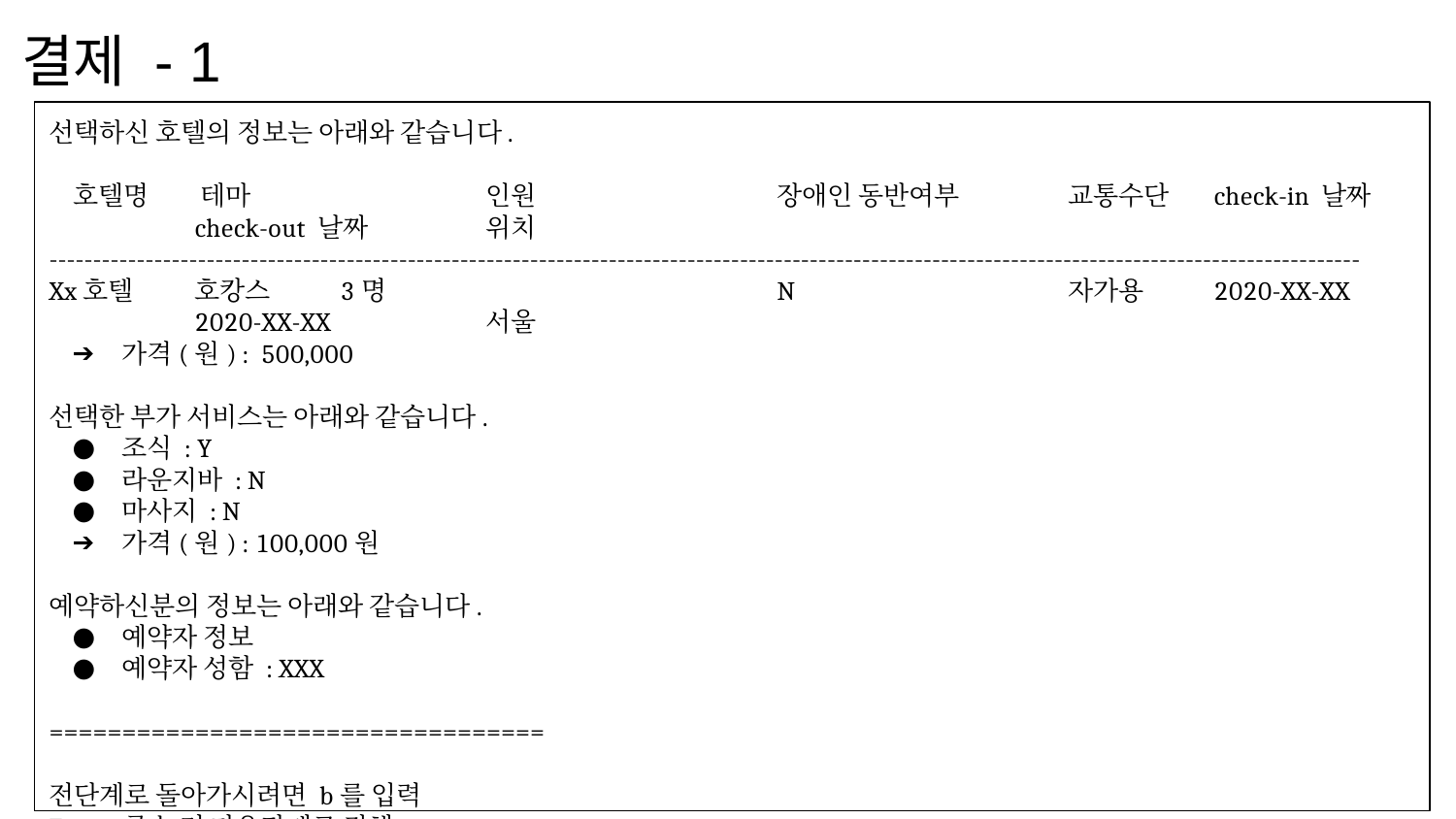

# 결제 - 1
선택하신 호텔의 정보는 아래와 같습니다.

   호텔명	 테마		인원		장애인 동반여부 	교통수단	check-in 날짜	check-out 날짜	위치
------------------------------------------------------------------------------------------------------------------------------------------------------
Xx호텔	호캉스	3명			N		자가용	2020-XX-XX   	2020-XX-XX	    	서울
가격(원) :  500,000

선택한 부가 서비스는 아래와 같습니다.
조식 : Y
라운지바 : N
마사지 : N
가격(원) : 100,000원

예약하신분의 정보는 아래와 같습니다.
예약자 정보
예약자 성함 : XXX

==================================
전단계로 돌아가시려면 b를 입력
Enter 를 눌러 다음단계로 진행.